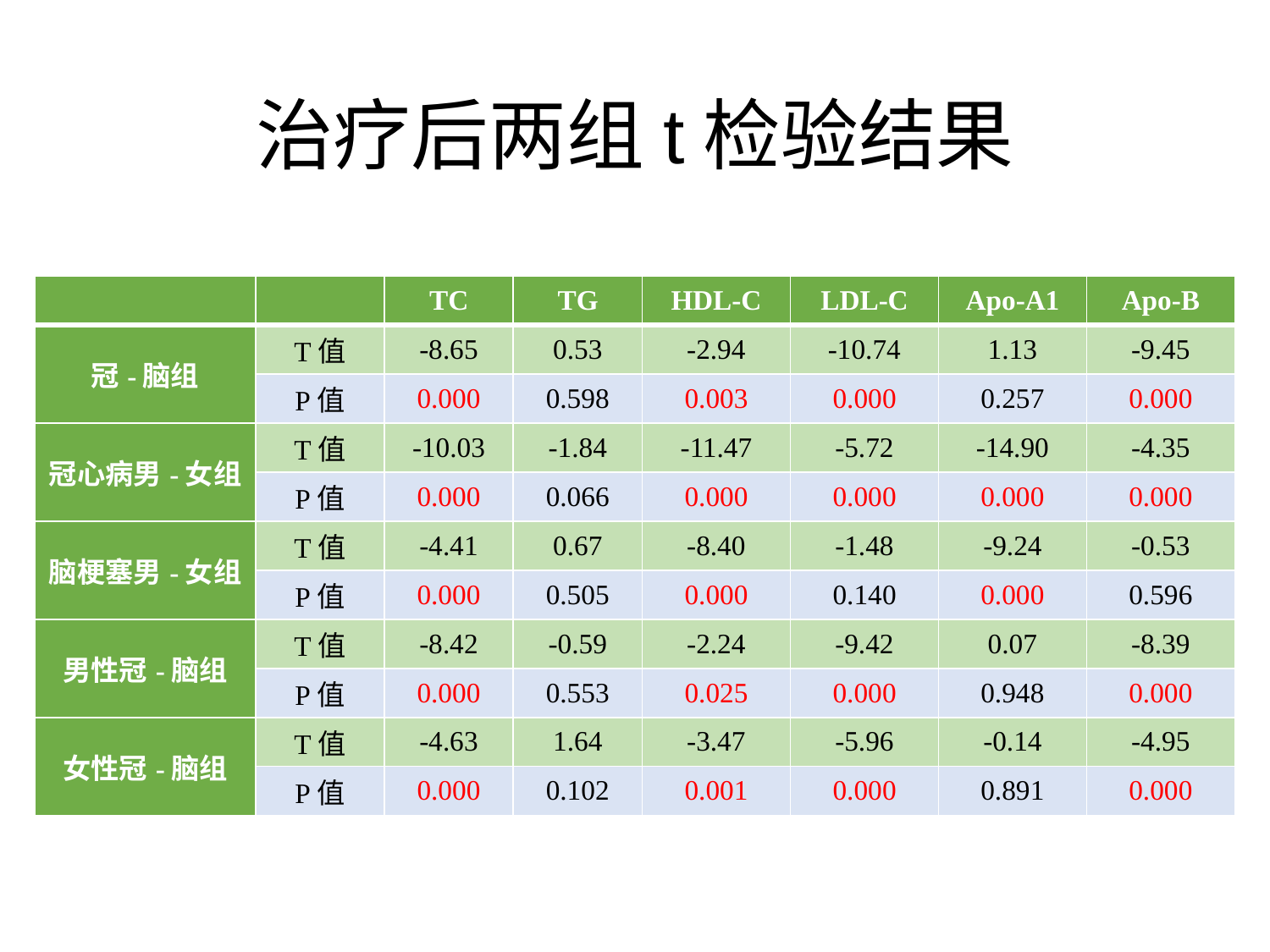

# 治疗后两组t检验结果
|  |  | TC | TG | HDL-C | LDL-C | Apo-A1 | Apo-B |
| --- | --- | --- | --- | --- | --- | --- | --- |
| 冠-脑组 | T值 | -8.65 | 0.53 | -2.94 | -10.74 | 1.13 | -9.45 |
|  | P值 | 0.000 | 0.598 | 0.003 | 0.000 | 0.257 | 0.000 |
| 冠心病男-女组 | T值 | -10.03 | -1.84 | -11.47 | -5.72 | -14.90 | -4.35 |
|  | P值 | 0.000 | 0.066 | 0.000 | 0.000 | 0.000 | 0.000 |
| 脑梗塞男-女组 | T值 | -4.41 | 0.67 | -8.40 | -1.48 | -9.24 | -0.53 |
|  | P值 | 0.000 | 0.505 | 0.000 | 0.140 | 0.000 | 0.596 |
| 男性冠-脑组 | T值 | -8.42 | -0.59 | -2.24 | -9.42 | 0.07 | -8.39 |
|  | P值 | 0.000 | 0.553 | 0.025 | 0.000 | 0.948 | 0.000 |
| 女性冠-脑组 | T值 | -4.63 | 1.64 | -3.47 | -5.96 | -0.14 | -4.95 |
|  | P值 | 0.000 | 0.102 | 0.001 | 0.000 | 0.891 | 0.000 |